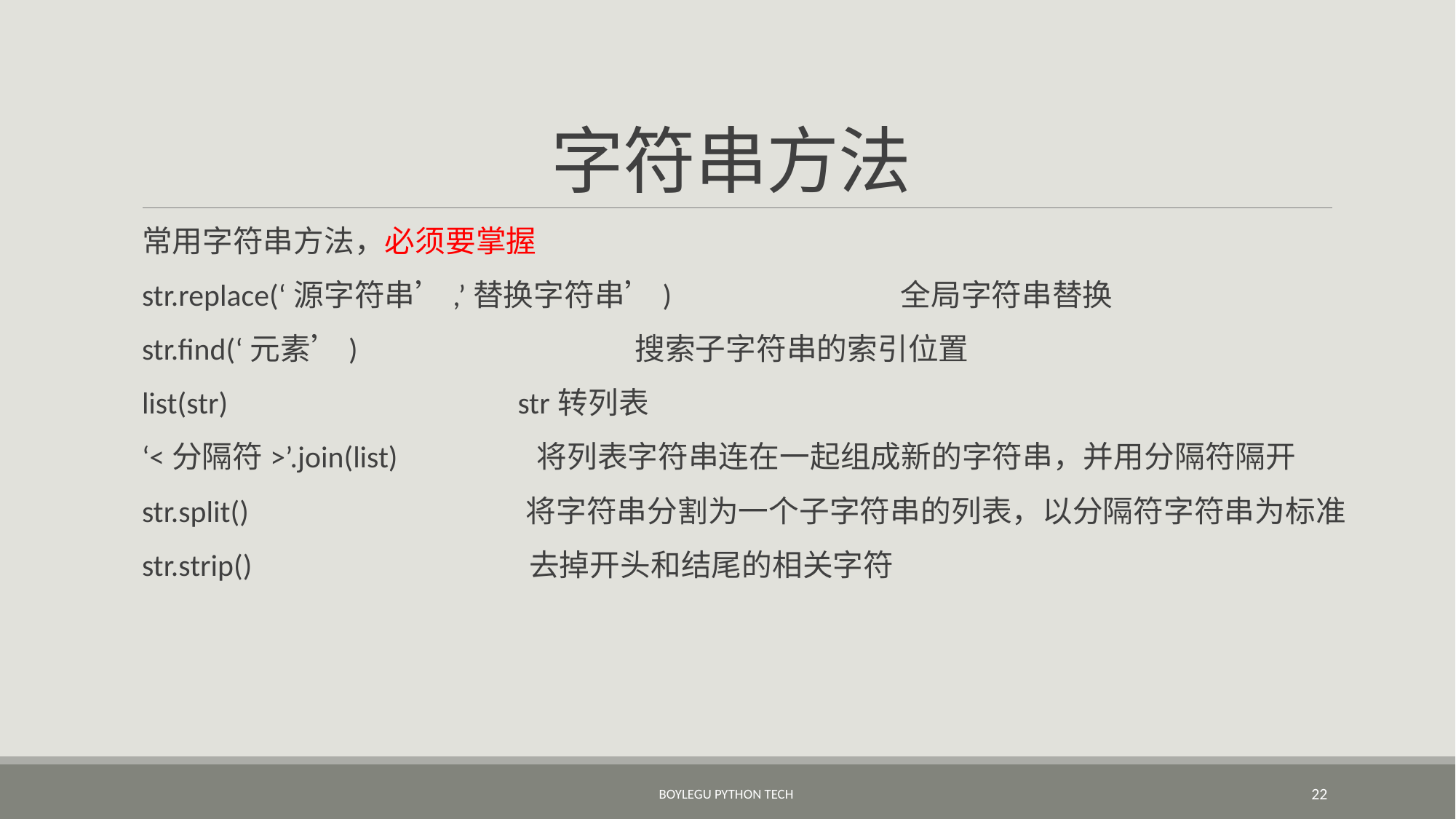

# 字符串方法
常用字符串方法，必须要掌握
str.replace(‘源字符串’,’替换字符串’)                                全局字符串替换
str.find(‘元素’)                                       搜索子字符串的索引位置
list(str)                                          str转列表
‘<分隔符>’.join(list)                   将列表字符串连在一起组成新的字符串，并用分隔符隔开
str.split()                                       将字符串分割为一个子字符串的列表，以分隔符字符串为标准
str.strip()                                       去掉开头和结尾的相关字符
BoyleGu Python Tech
22